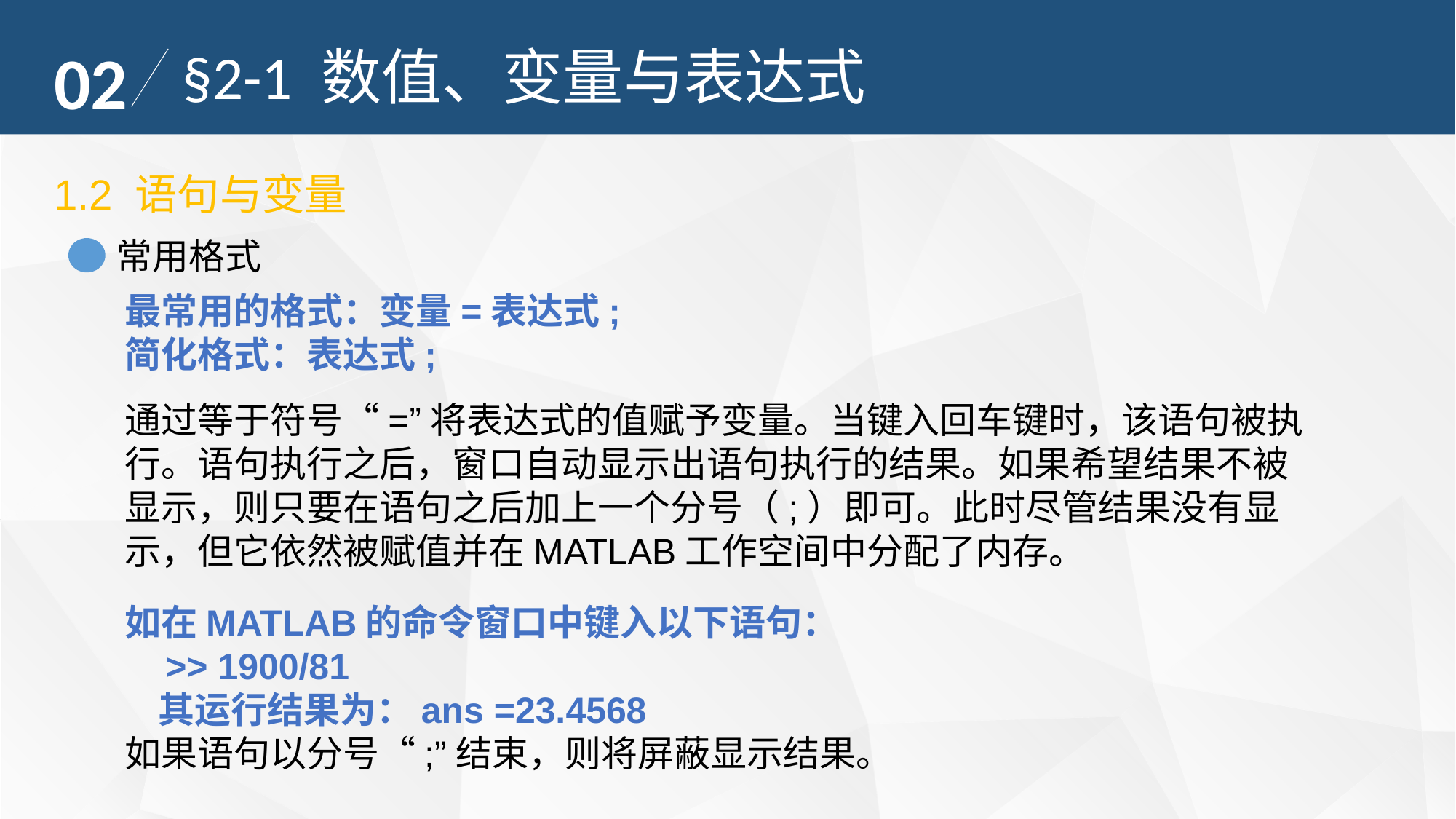

02
§2-1 数值、变量与表达式
1.2 语句与变量
常用格式

最常用的格式：变量=表达式;
简化格式：表达式;
通过等于符号“=”将表达式的值赋予变量。当键入回车键时，该语句被执行。语句执行之后，窗口自动显示出语句执行的结果。如果希望结果不被显示，则只要在语句之后加上一个分号（;）即可。此时尽管结果没有显示，但它依然被赋值并在MATLAB工作空间中分配了内存。
如在MATLAB的命令窗口中键入以下语句：
    >> 1900/81
   其运行结果为：ans =23.4568
如果语句以分号“;”结束，则将屏蔽显示结果。